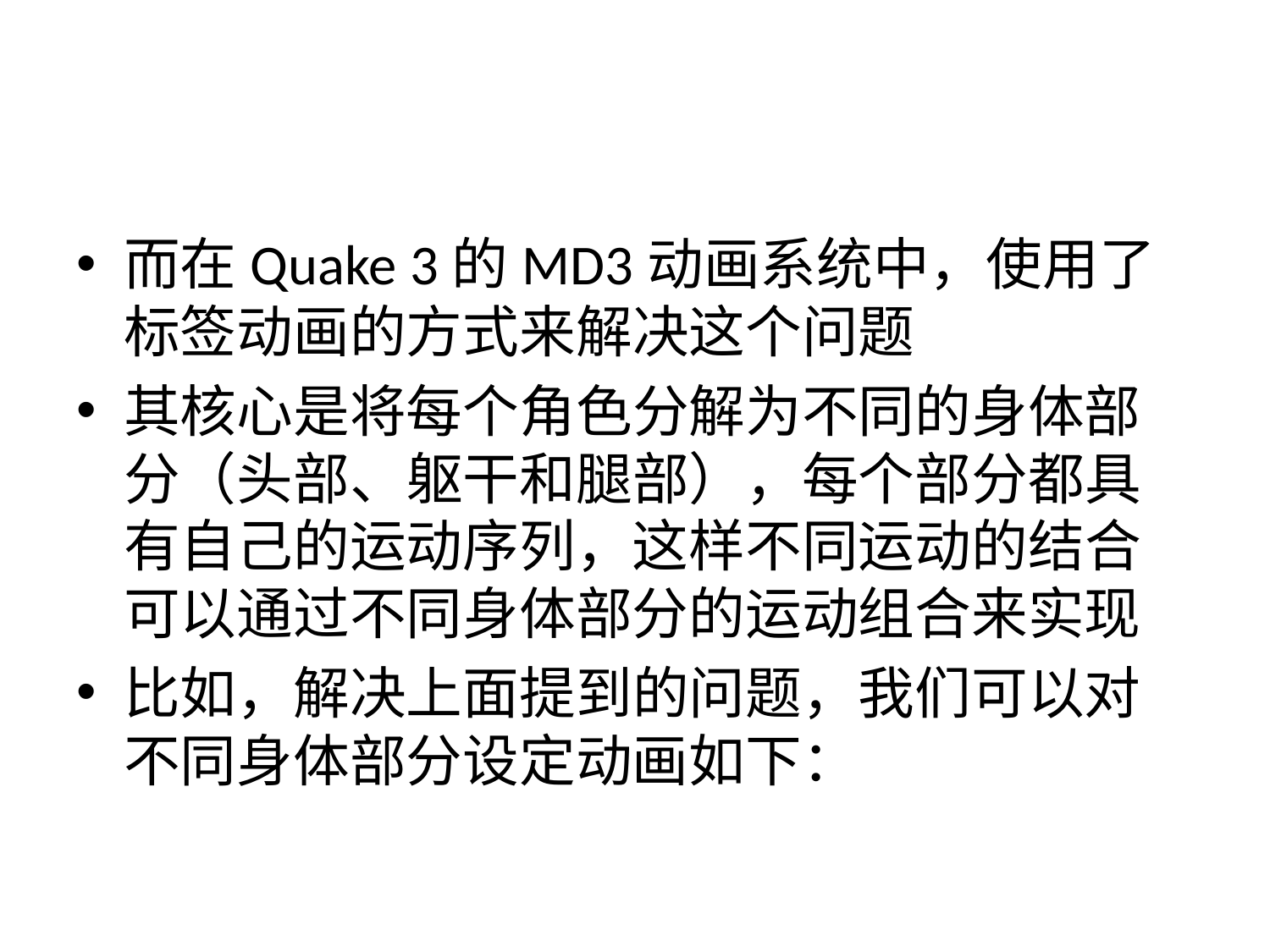

#
而在Quake 3的MD3动画系统中，使用了标签动画的方式来解决这个问题
其核心是将每个角色分解为不同的身体部分（头部、躯干和腿部），每个部分都具有自己的运动序列，这样不同运动的结合可以通过不同身体部分的运动组合来实现
比如，解决上面提到的问题，我们可以对不同身体部分设定动画如下：